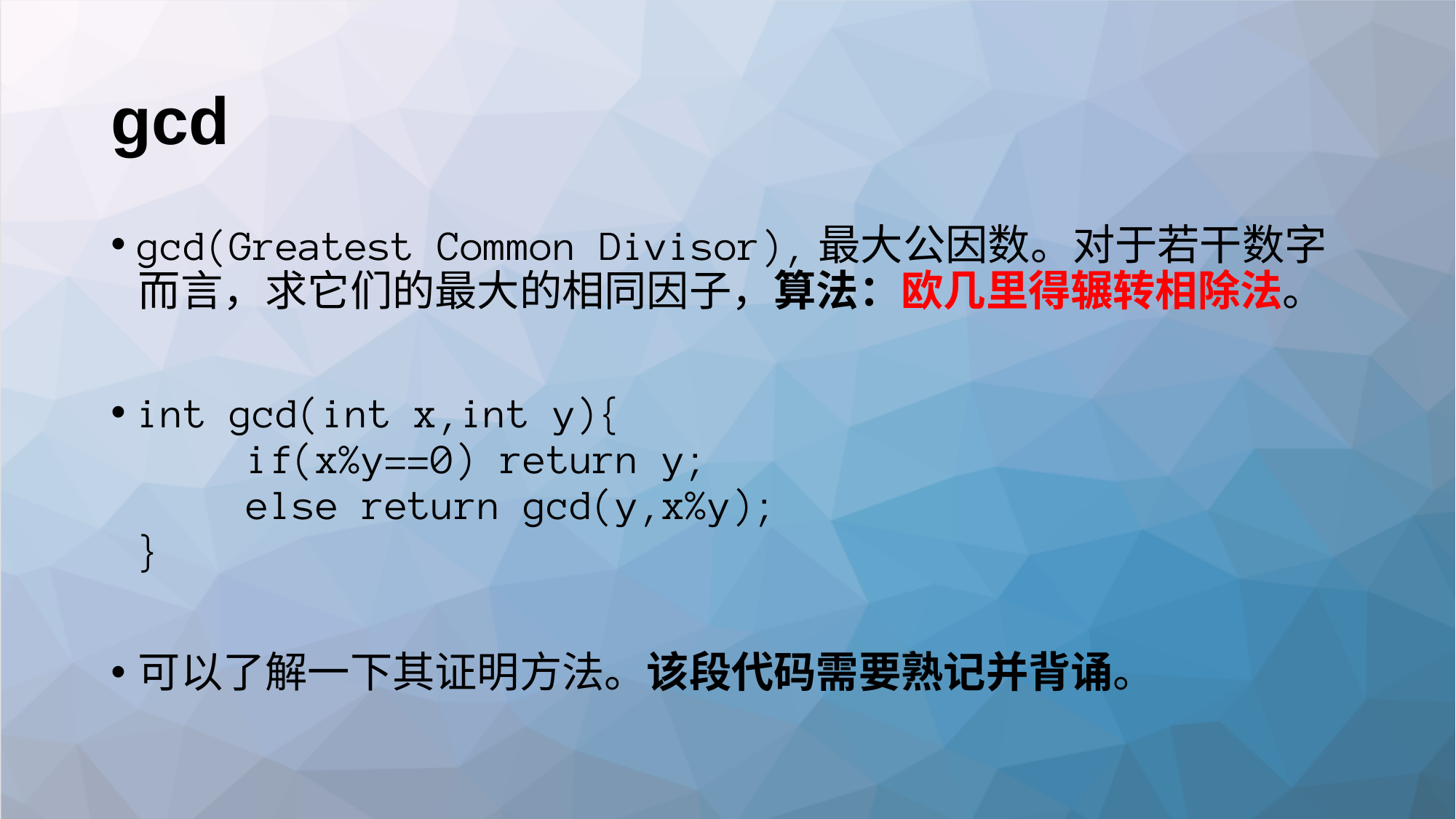

# gcd
gcd(Greatest Common Divisor),最大公因数。对于若干数字而言，求它们的最大的相同因子，算法：欧几里得辗转相除法。

int gcd(int x,int y){
	if(x%y==0) return y;
	else return gcd(y,x%y);
}

可以了解一下其证明方法。该段代码需要熟记并背诵。